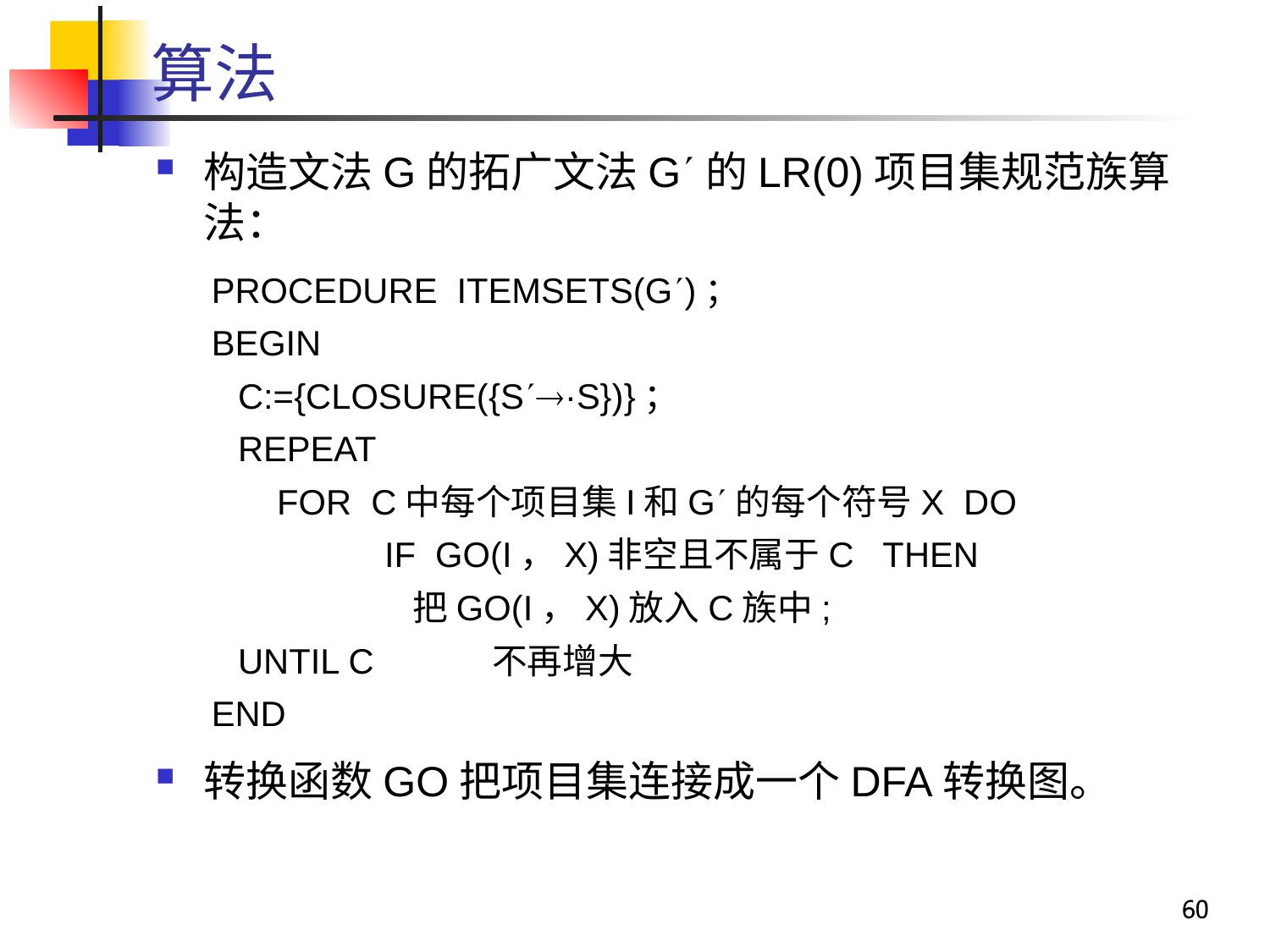

# 算法
构造文法G的拓广文法G′的LR(0)项目集规范族算法：
PROCEDURE  ITEMSETS(G′)；
BEGIN
	C:={CLOSURE({S′→·S})}；
	REPEAT
	    FOR  C中每个项目集I和G′的每个符号X  DO
		  IF  GO(I，X)非空且不属于C   THEN
		     把GO(I，X)放入C族中;
	UNTIL C	不再增大
END
转换函数GO把项目集连接成一个DFA转换图。

60